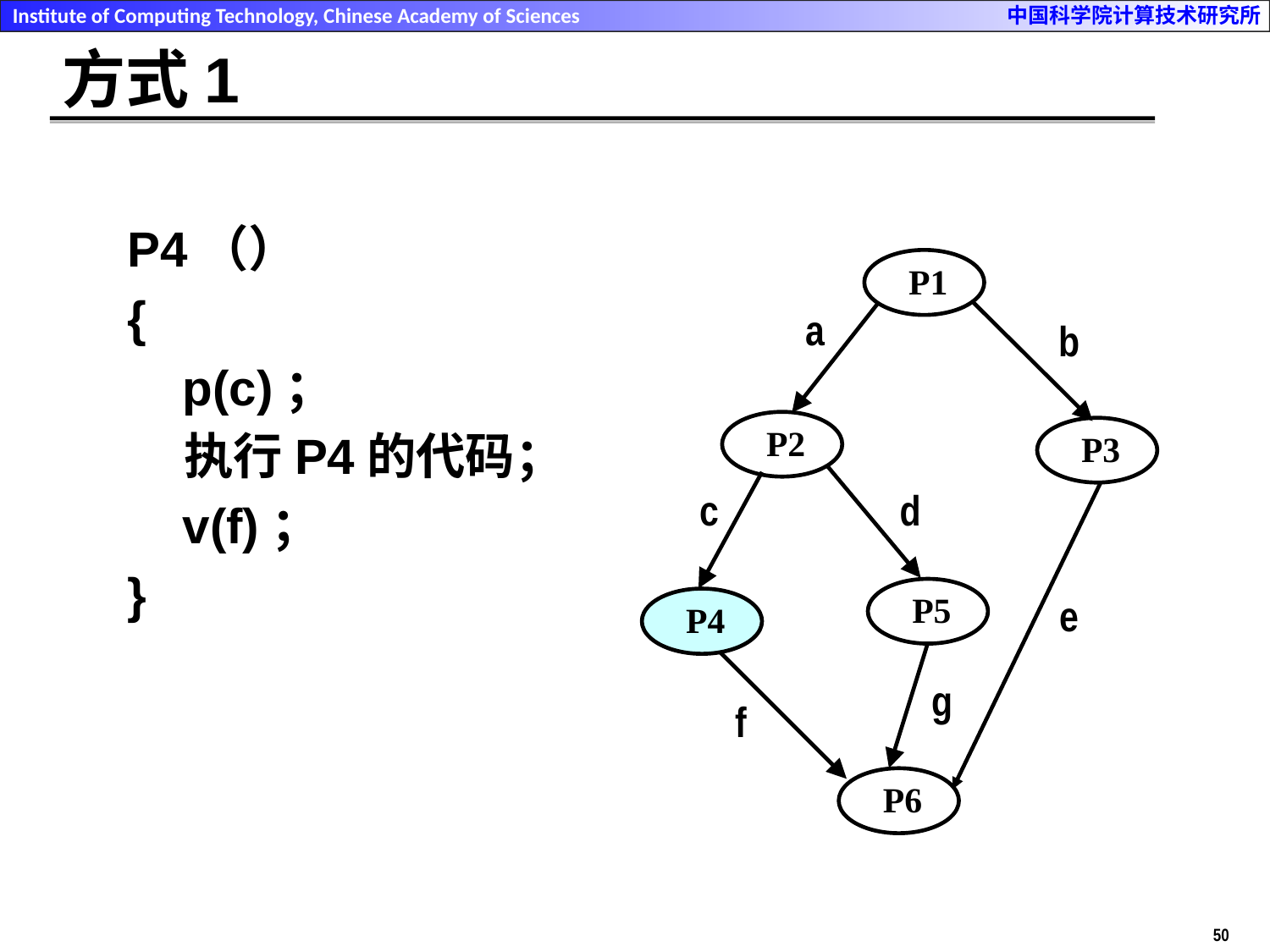

# 方式1
P4（）
{
    p(c)；
    执行P4的代码；
    v(f)；
}
   P1
a

b
   P2
   P3

c
d

   P5
e
   P4

g
f
   P6